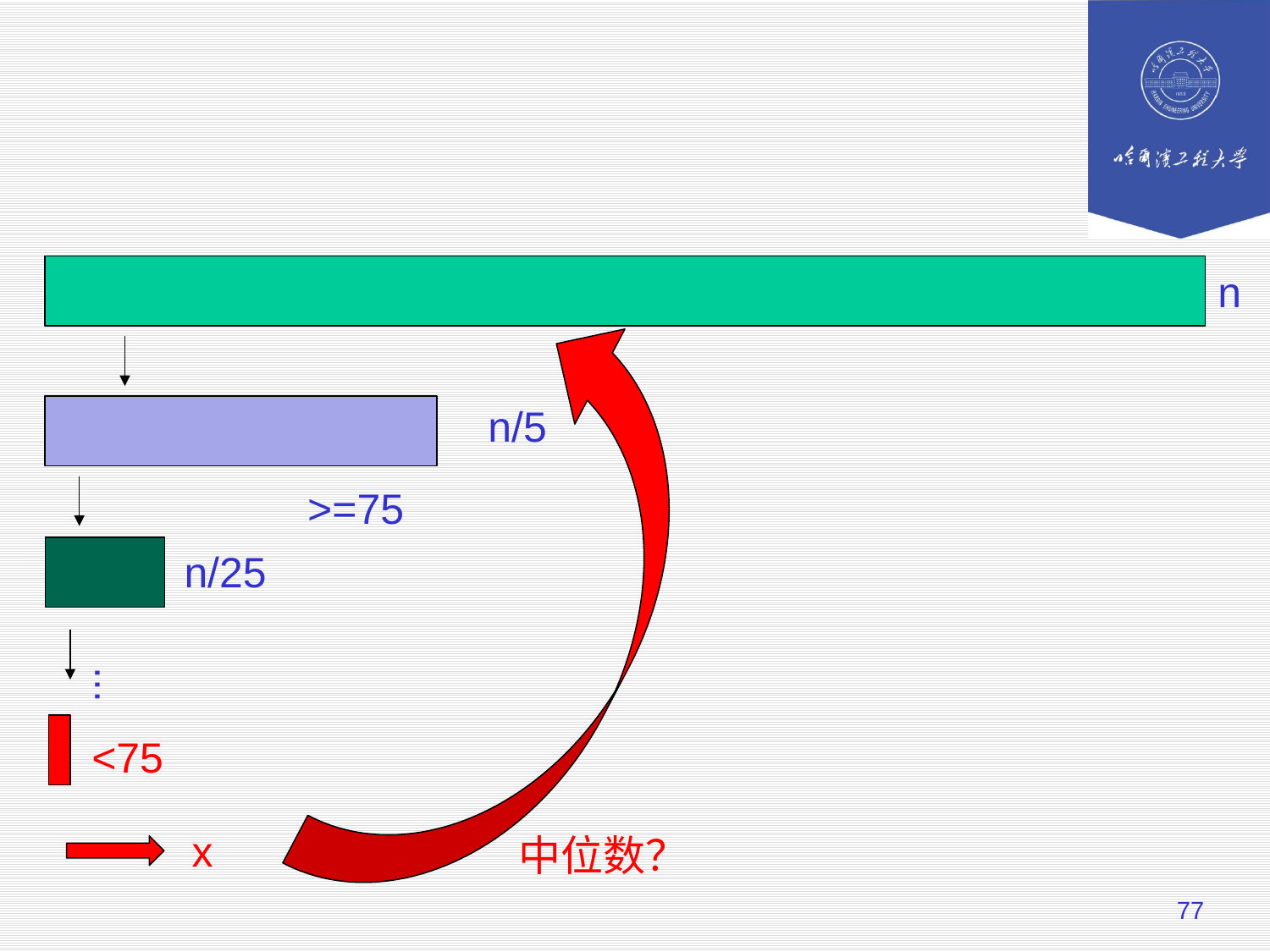

n

n/5

>=75

n/25
...

<75
x
中位数？

77